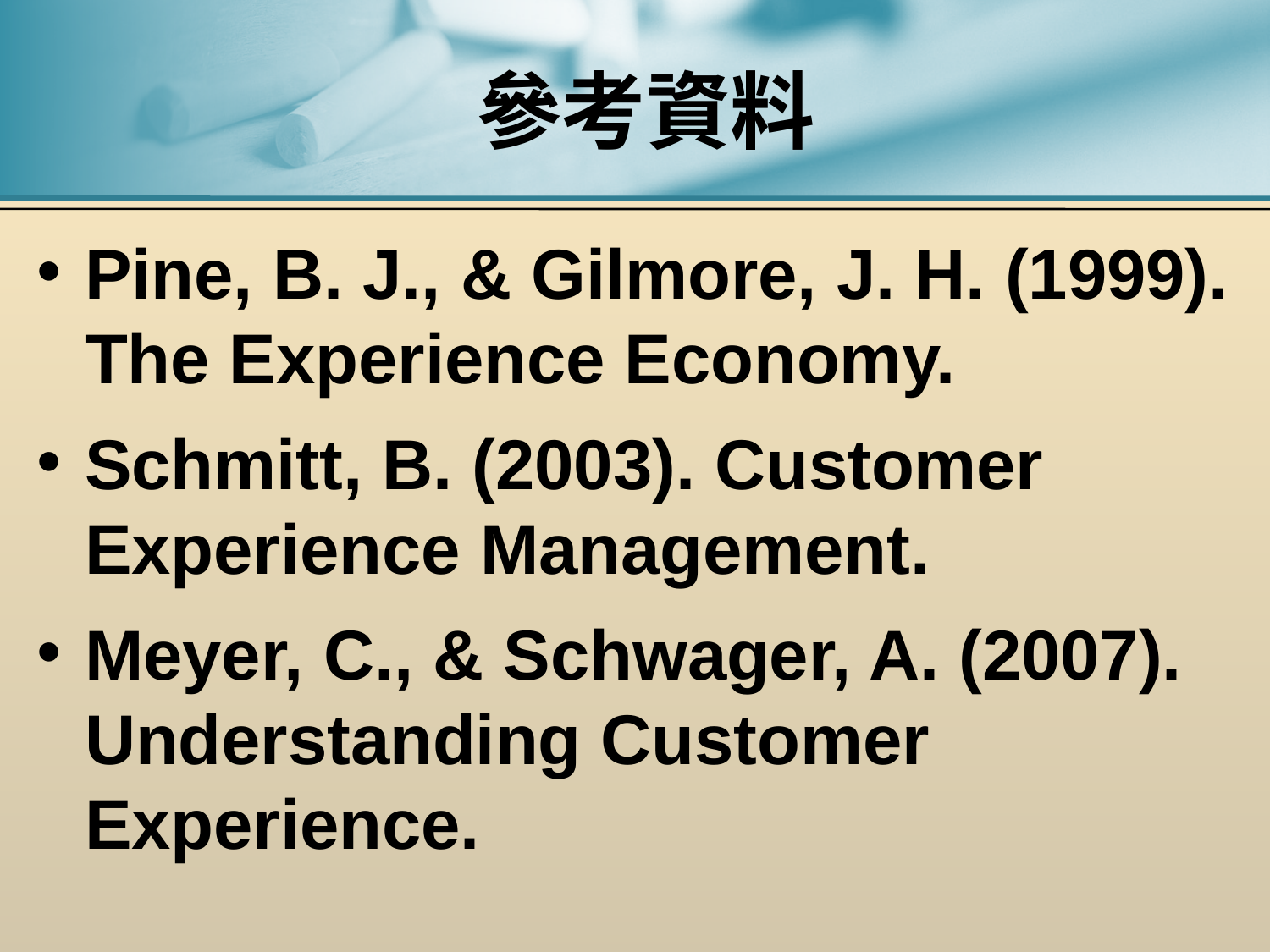

# 參考資料
Pine, B. J., & Gilmore, J. H. (1999). The Experience Economy.
Schmitt, B. (2003). Customer Experience Management.
Meyer, C., & Schwager, A. (2007). Understanding Customer Experience.